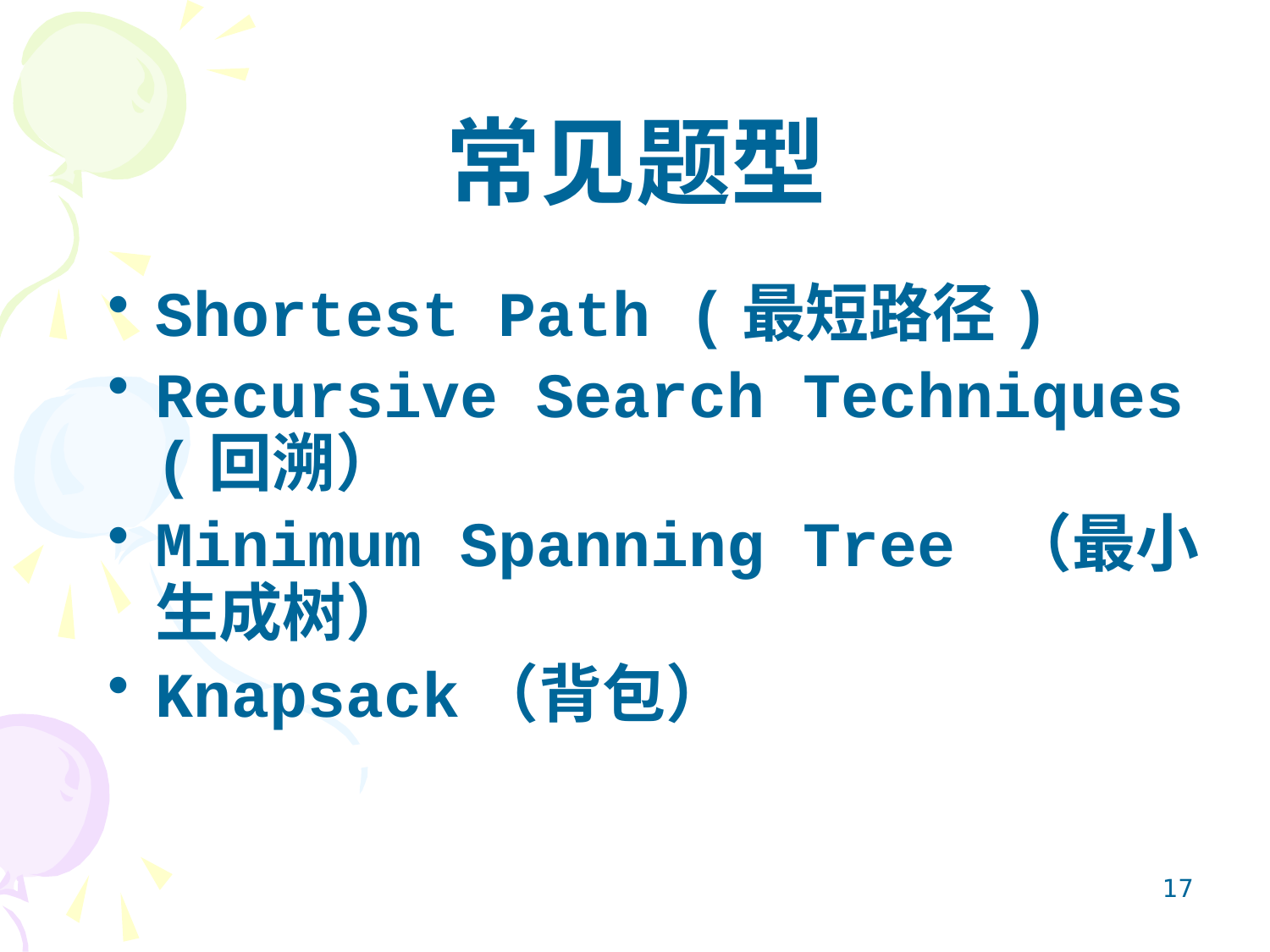

# 常见题型
Shortest Path (最短路径)
Recursive Search Techniques (回溯）
Minimum Spanning Tree （最小生成树）
Knapsack（背包）

17